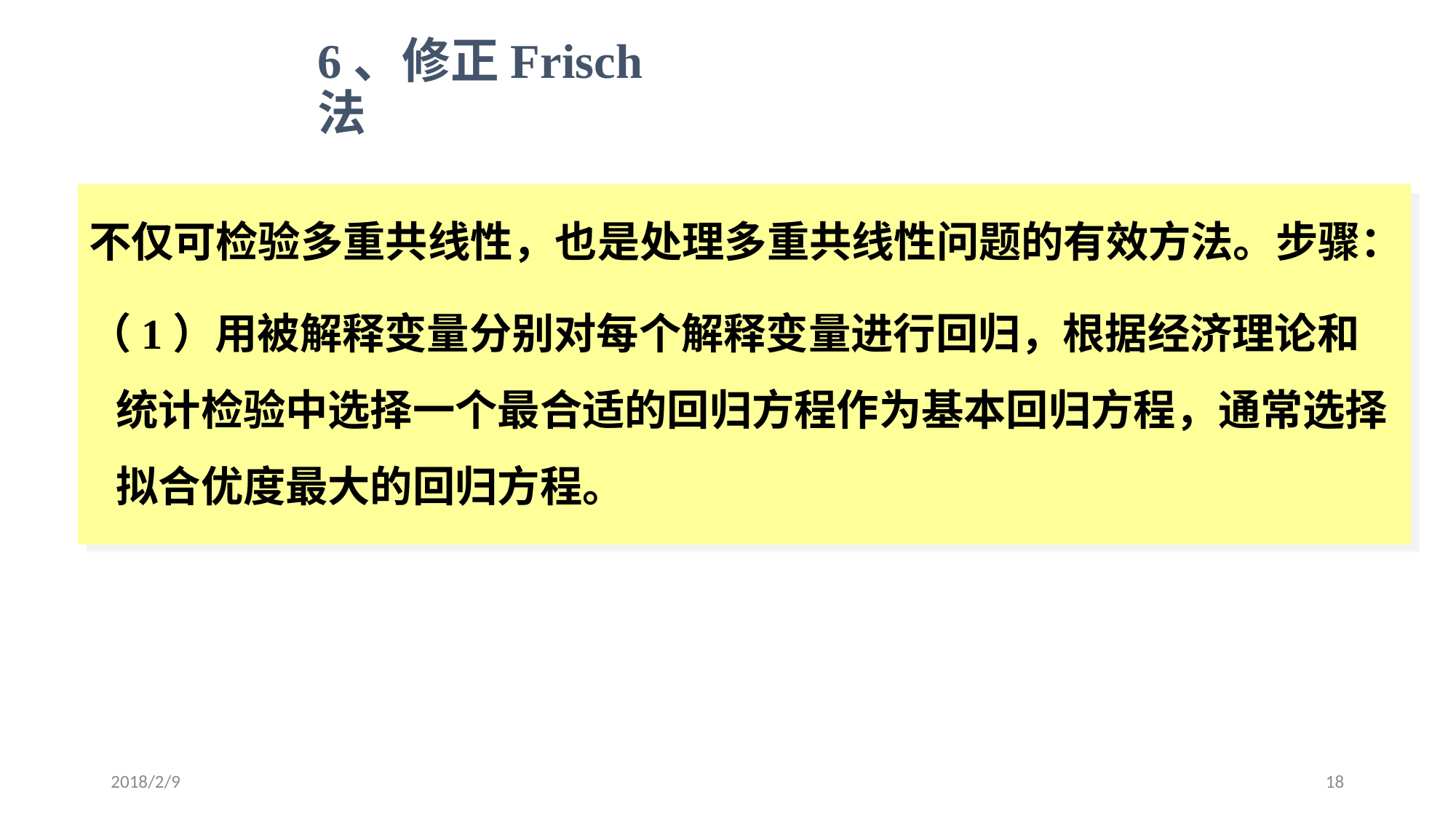

# 6、修正Frisch法
不仅可检验多重共线性，也是处理多重共线性问题的有效方法。步骤：
（1）用被解释变量分别对每个解释变量进行回归，根据经济理论和统计检验中选择一个最合适的回归方程作为基本回归方程，通常选择拟合优度最大的回归方程。
2018/2/9
18